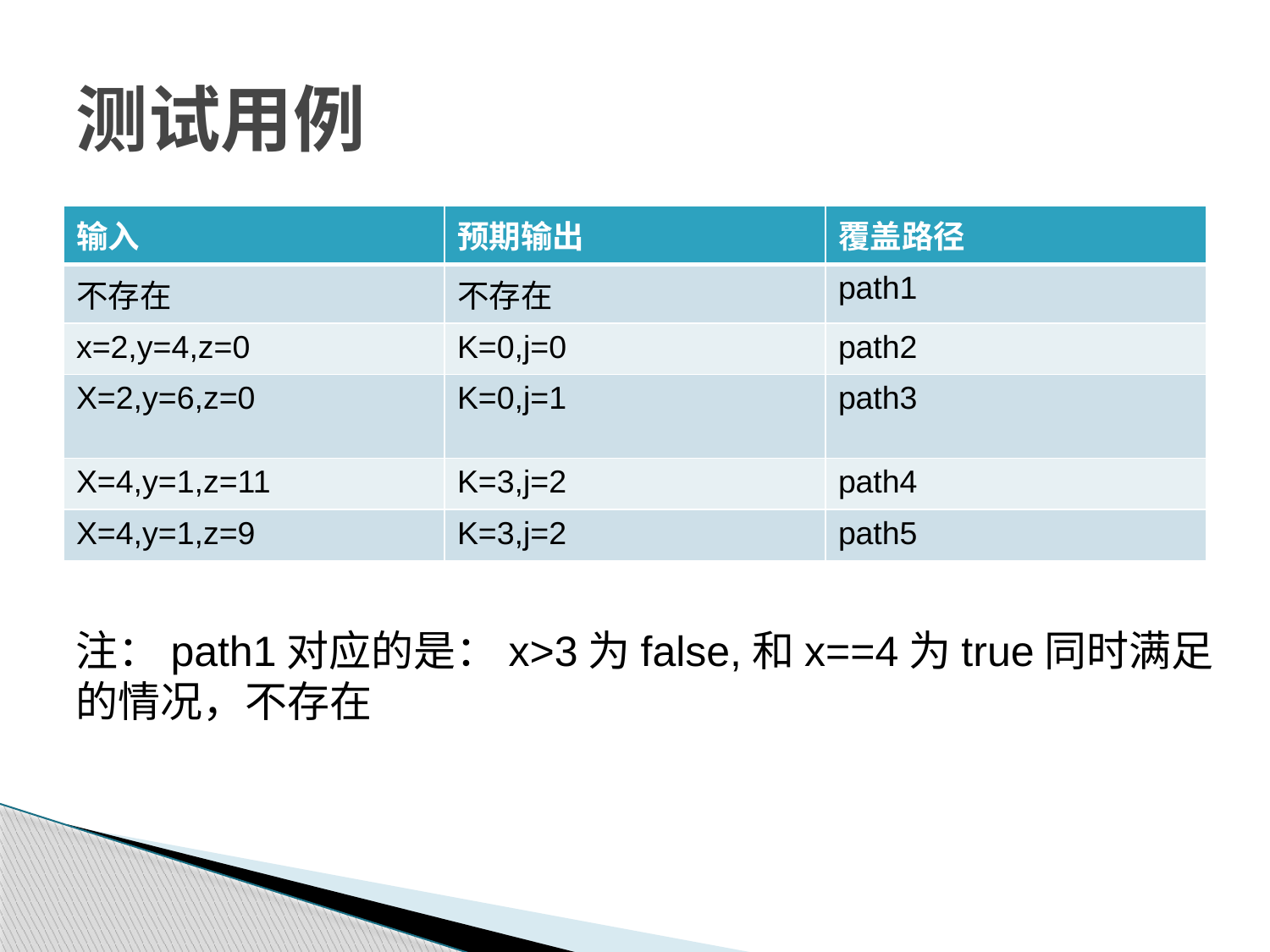

# 测试用例
| 输入 | 预期输出 | 覆盖路径 |
| --- | --- | --- |
| 不存在 | 不存在 | path1 |
| x=2,y=4,z=0 | K=0,j=0 | path2 |
| X=2,y=6,z=0 | K=0,j=1 | path3 |
| X=4,y=1,z=11 | K=3,j=2 | path4 |
| X=4,y=1,z=9 | K=3,j=2 | path5 |
注：path1对应的是：x>3为false,和x==4为true同时满足的情况，不存在